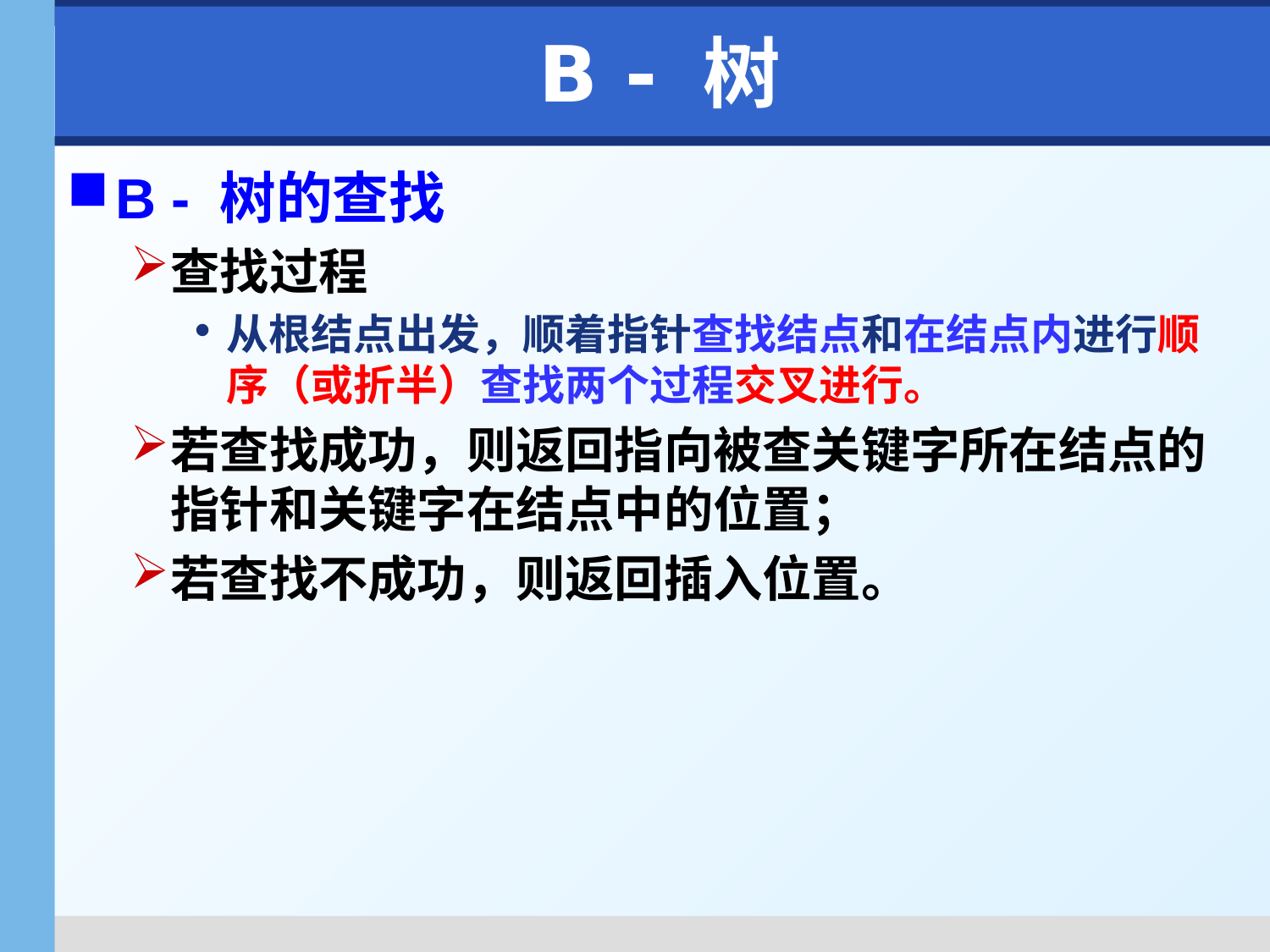

# B - 树
B - 树的查找
查找过程
从根结点出发，顺着指针查找结点和在结点内进行顺序（或折半）查找两个过程交叉进行。
若查找成功，则返回指向被查关键字所在结点的指针和关键字在结点中的位置；
若查找不成功，则返回插入位置。